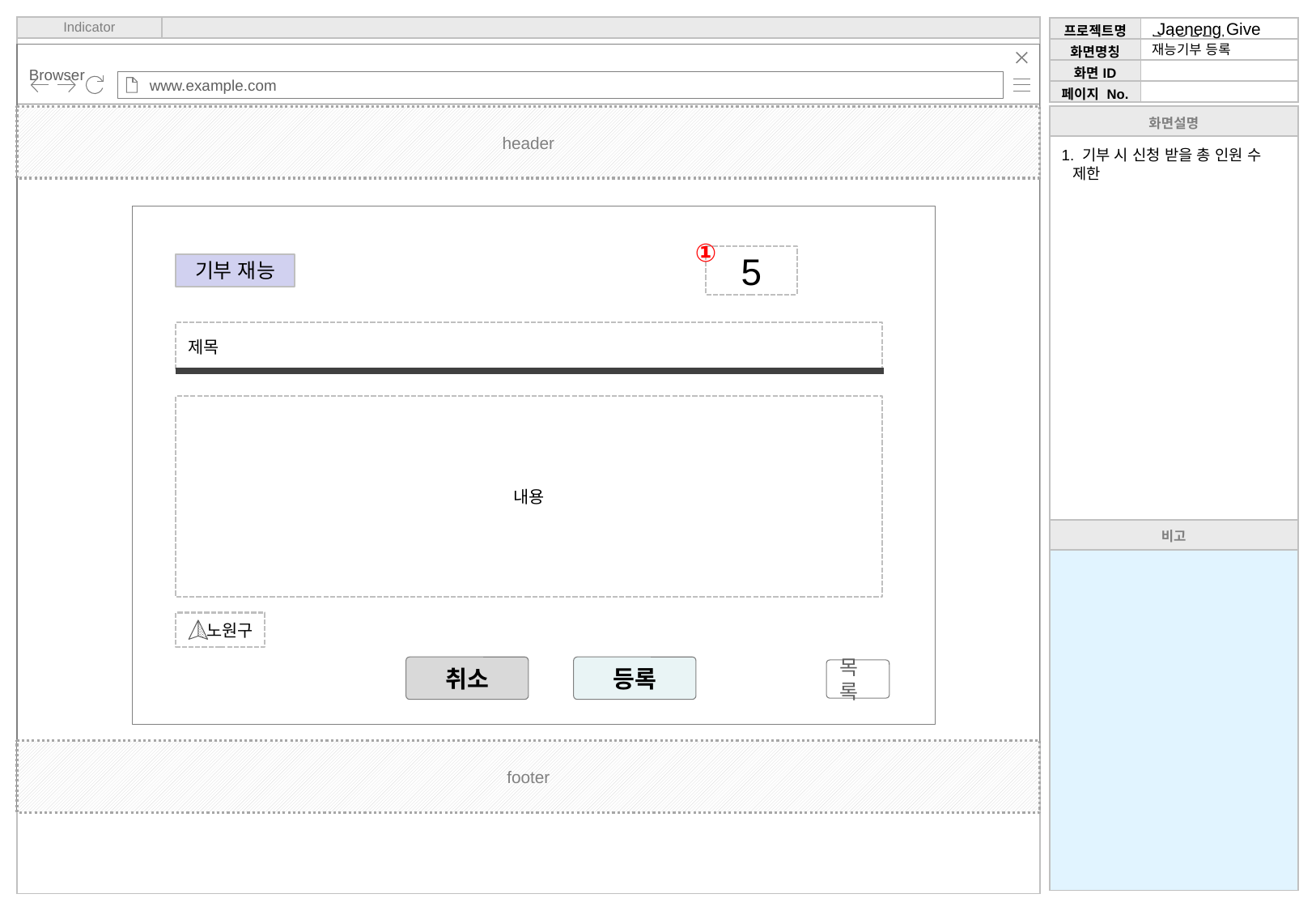

재능기부 등록
Browser

www.example.com

header

①
5
기부 재능
Language
Music
Art
Computer
Exercise
Study
…
제목
내용
노원구

취소
등록
목록
footer
 기부 시 신청 받을 총 인원 수 제한